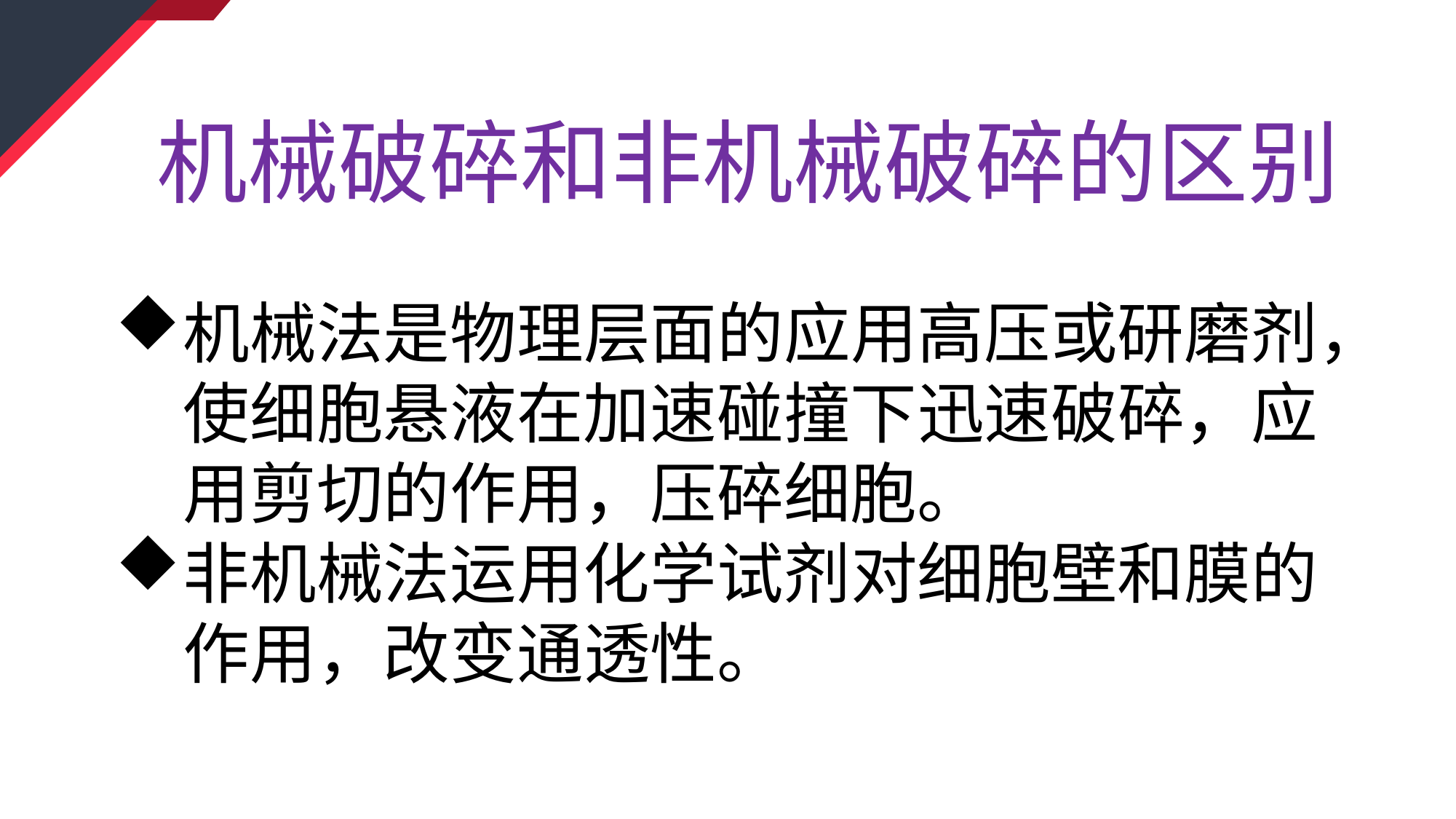

机械破碎和非机械破碎的区别
机械法是物理层面的应用高压或研磨剂，使细胞悬液在加速碰撞下迅速破碎，应用剪切的作用，压碎细胞。
非机械法运用化学试剂对细胞壁和膜的作用，改变通透性。